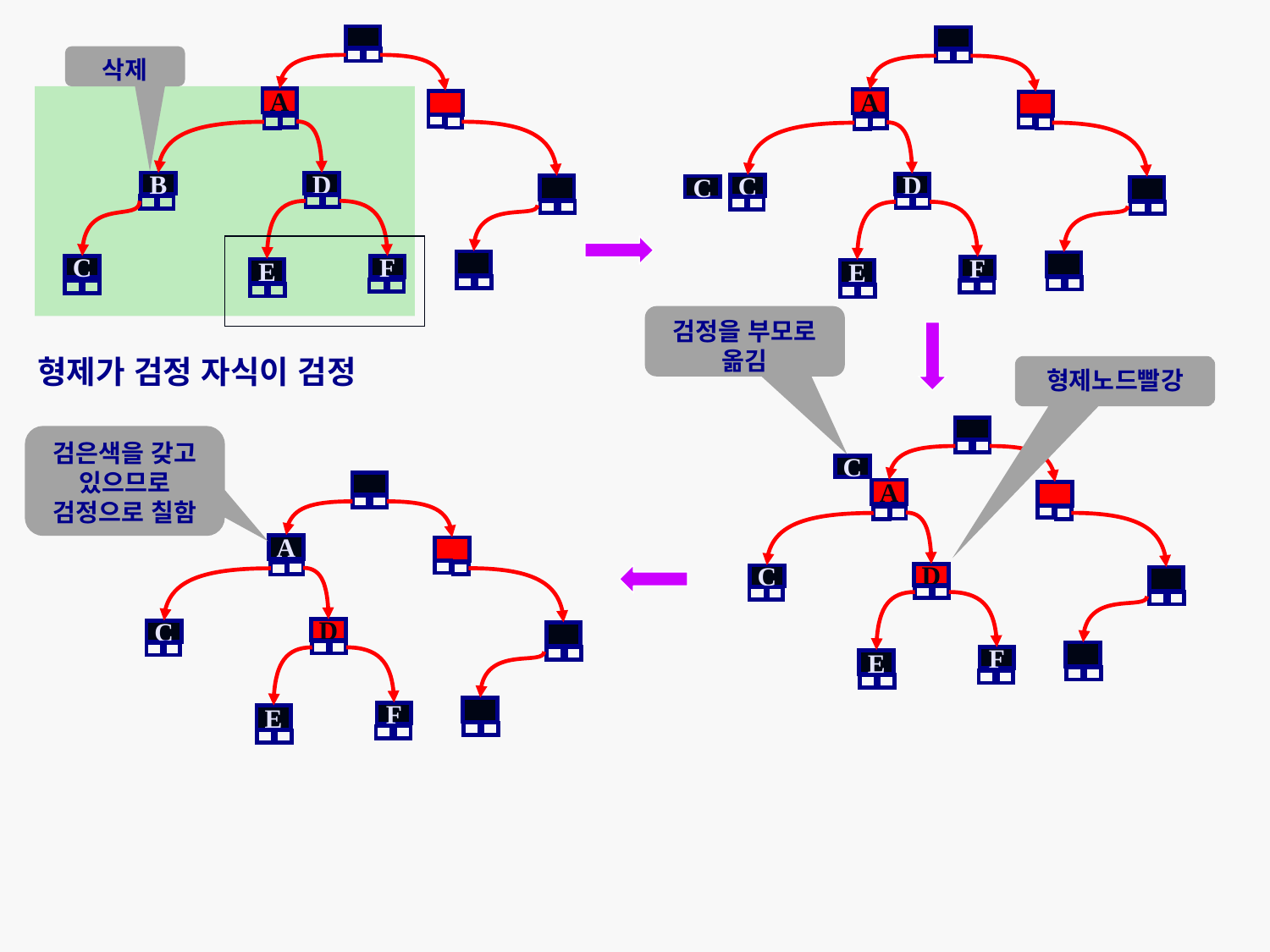

삭제

A
A

B
D
D
C

C

C
F
F
E
E

검정을 부모로 옮김

형제가 검정 자식이 검정
형제노드빨강

검은색을 갖고 있으므로 검정으로 칠함

C

A

A

D

C

D
C

F
E

F
E